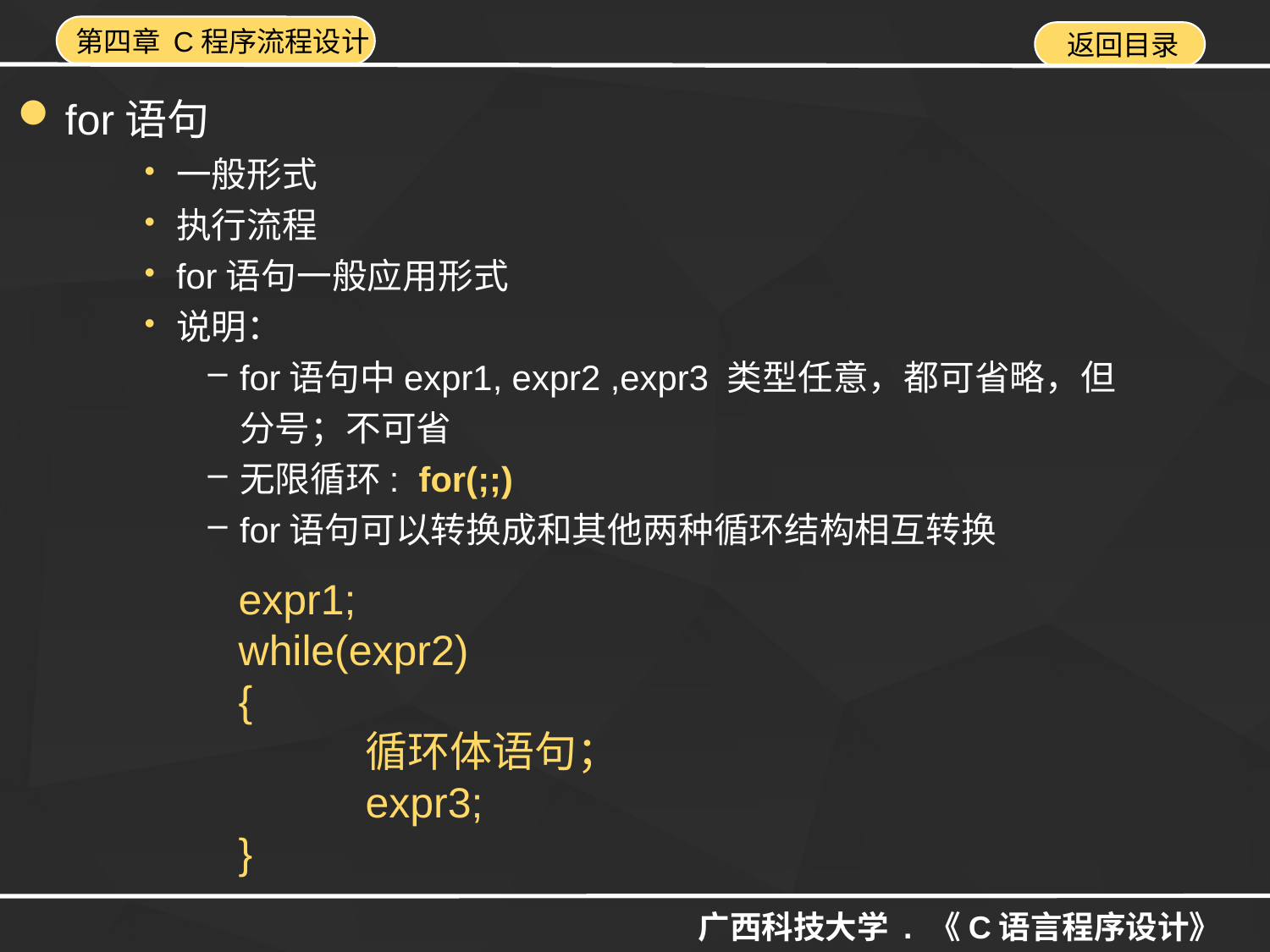

for语句
一般形式
执行流程
for语句一般应用形式
说明：
for语句中expr1, expr2 ,expr3 类型任意，都可省略，但分号；不可省
无限循环:  for(;;)
for语句可以转换成和其他两种循环结构相互转换
expr1;
while(expr2)
{
	循环体语句；
	expr3;
}